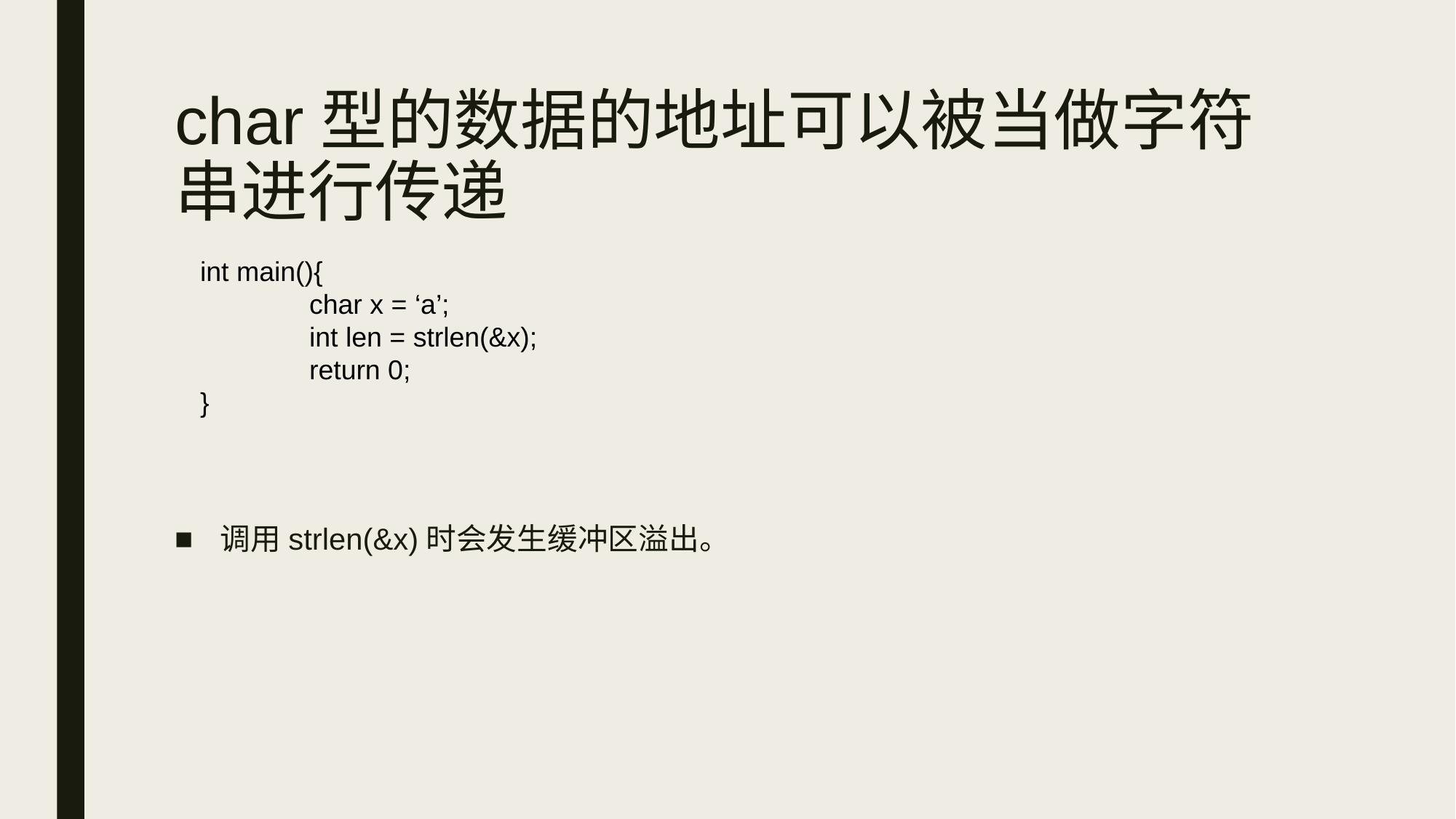

# char型的数据的地址可以被当做字符串进行传递
int main(){
	char x = ‘a’;
	int len = strlen(&x);
	return 0;
}
调用strlen(&x)时会发生缓冲区溢出。